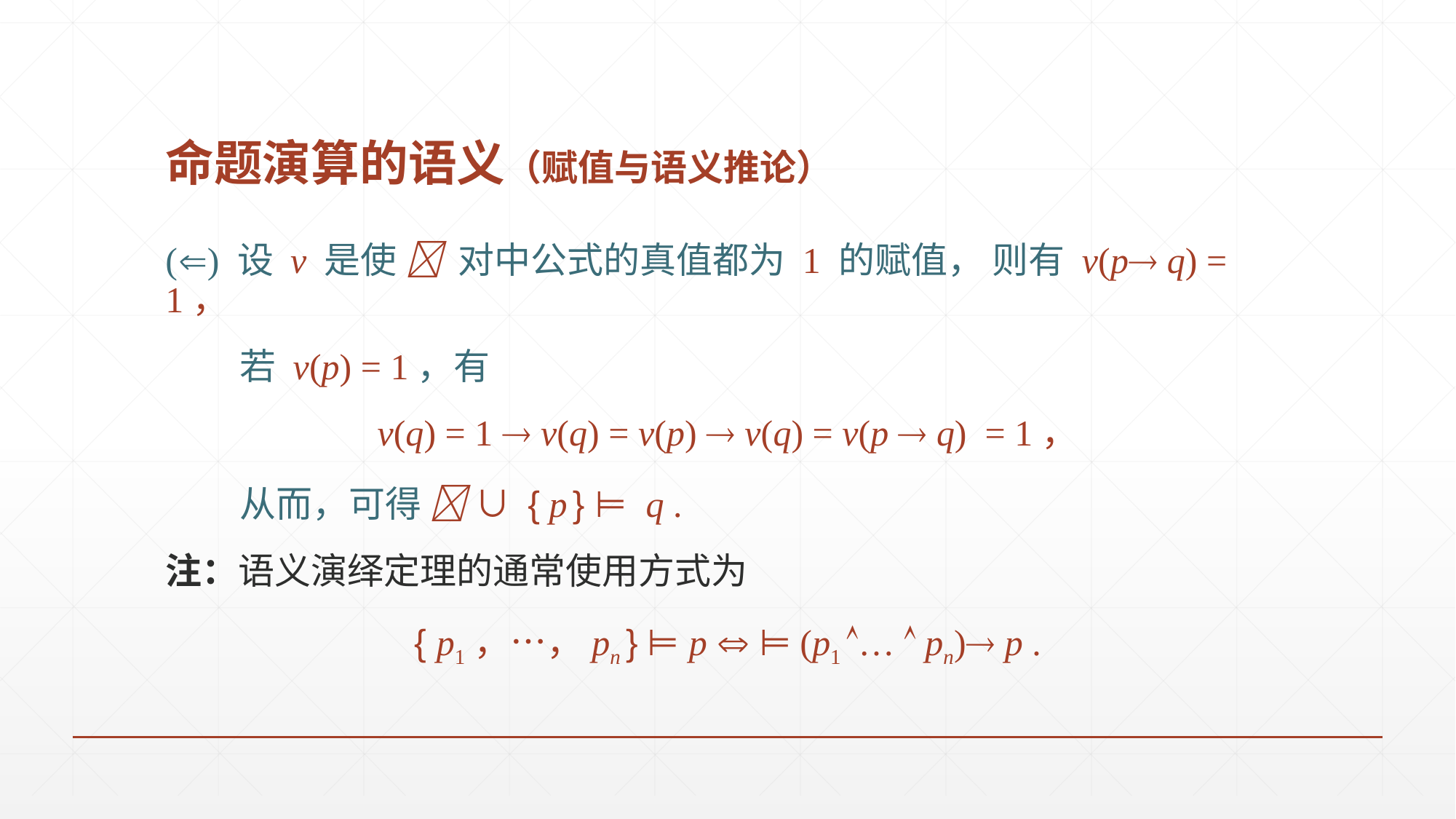

# 命题演算的语义（赋值与语义推论）
(⇐) 设 v 是使 Γ  对中公式的真值都为 1 的赋值， 则有 v(p→ q) = 1，
        若 v(p) = 1，有
v(q) = 1 → v(q) = v(p) → v(q) = v(p → q)  = 1，
        从而，可得 Γ ∪ { p } ⊨  q .
注：语义演绎定理的通常使用方式为
{ p1，…，pn } ⊨ p ⇔ ⊨ (p1 ∧… ∧ pn)→ p .